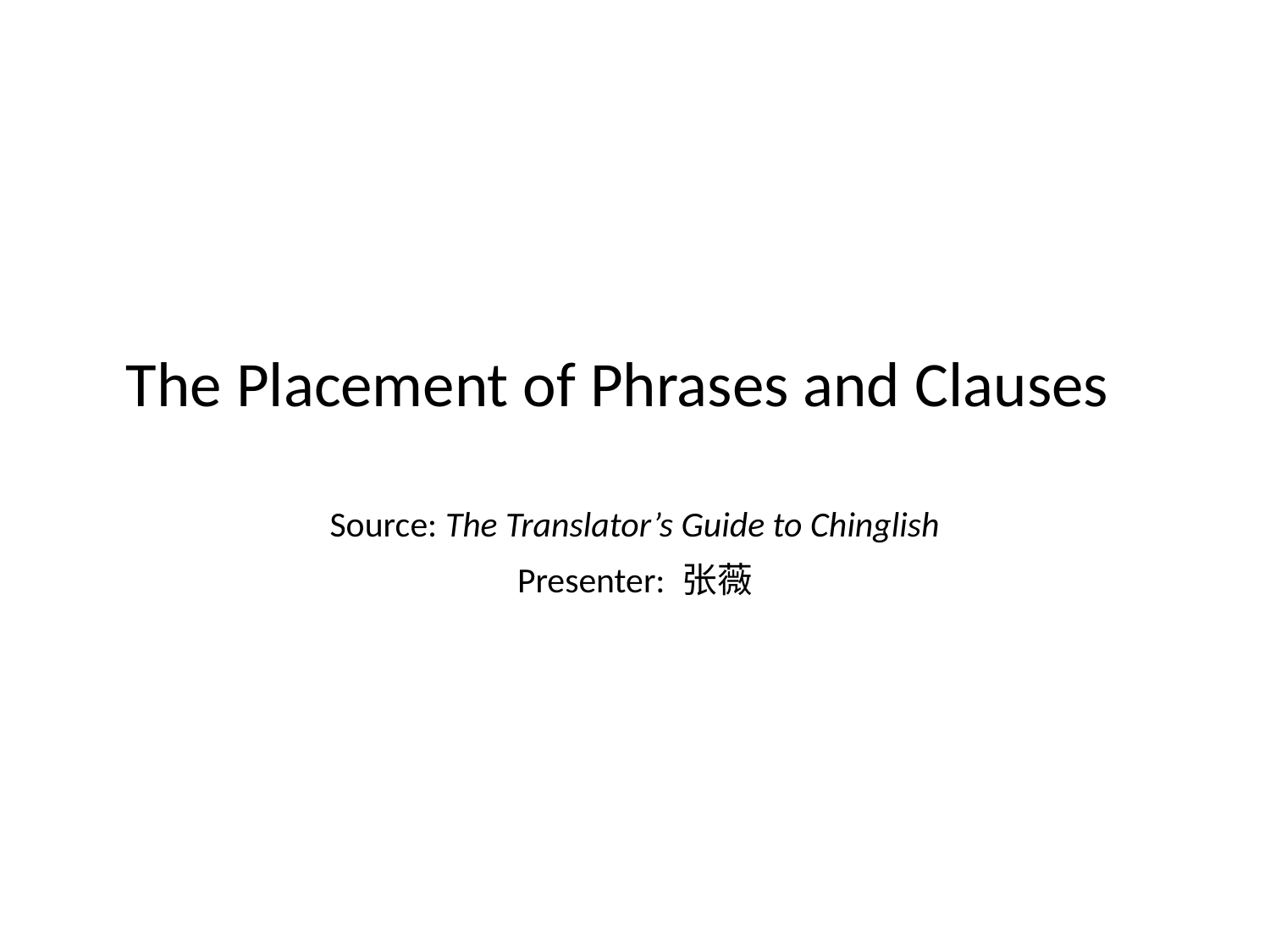

# The Placement of Phrases and Clauses
Source: The Translator’s Guide to Chinglish
Presenter: 张薇